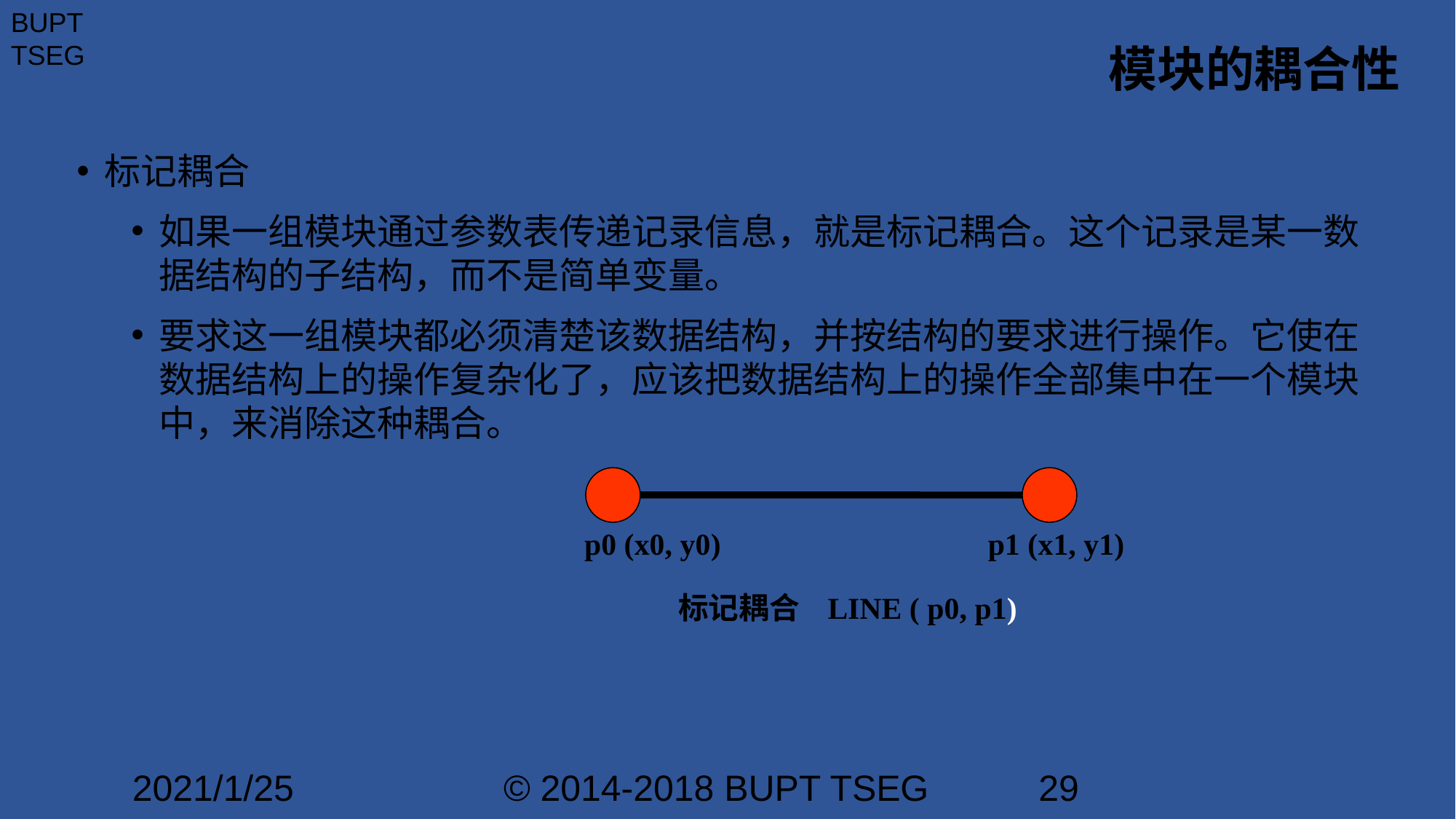

# 模块的耦合性
标记耦合
如果一组模块通过参数表传递记录信息，就是标记耦合。这个记录是某一数据结构的子结构，而不是简单变量。
要求这一组模块都必须清楚该数据结构，并按结构的要求进行操作。它使在数据结构上的操作复杂化了，应该把数据结构上的操作全部集中在一个模块中，来消除这种耦合。

p0 (x0, y0)                                   p1 (x1, y1)
标记耦合   LINE ( p0, p1)
2021/1/25
© 2014-2018 BUPT TSEG
29